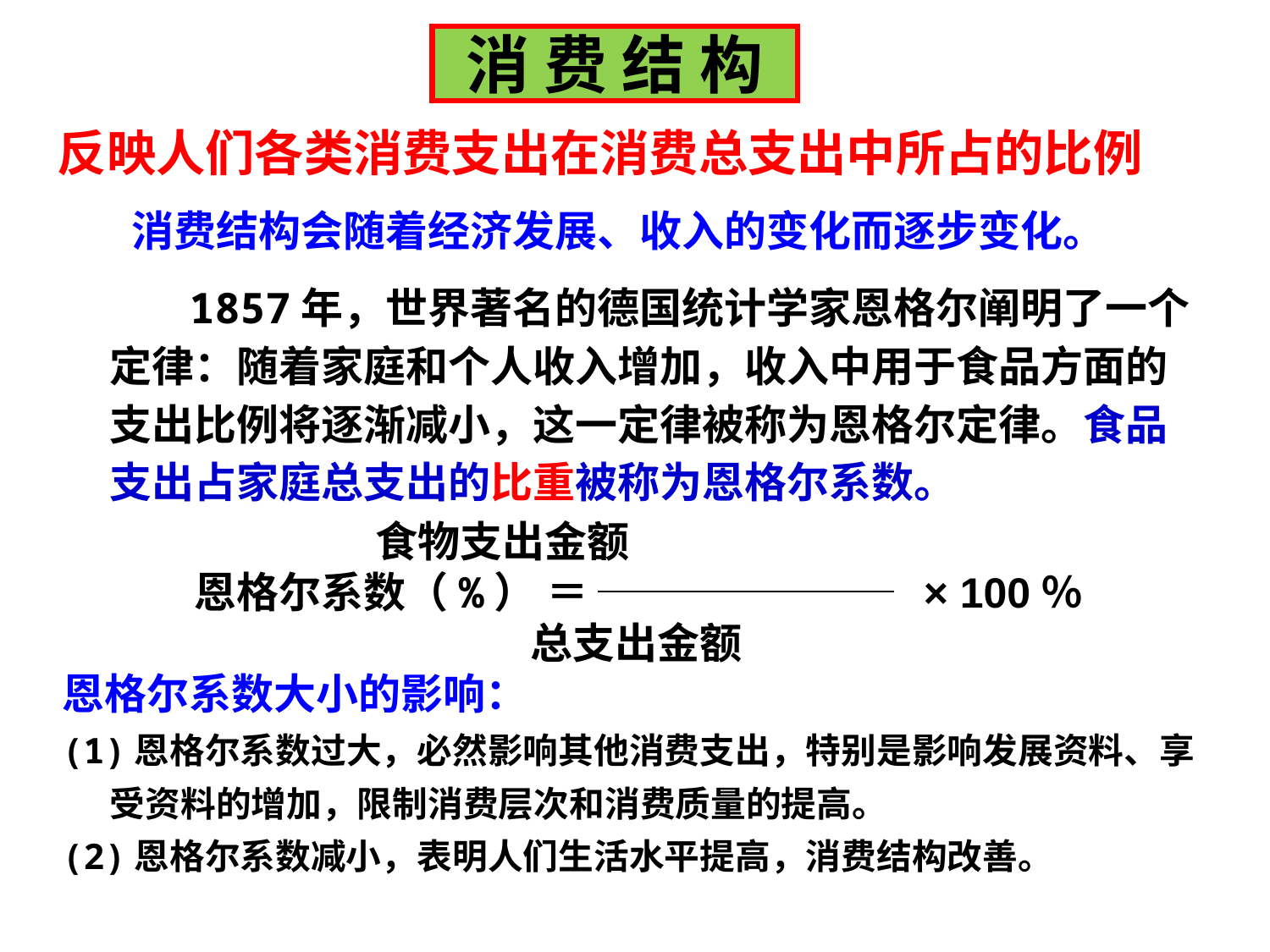

# 消 费 结 构
反映人们各类消费支出在消费总支出中所占的比例
消费结构会随着经济发展、收入的变化而逐步变化。
     1857年，世界著名的德国统计学家恩格尔阐明了一个定律：随着家庭和个人收入增加，收入中用于食品方面的支出比例将逐渐减小，这一定律被称为恩格尔定律。食品支出占家庭总支出的比重被称为恩格尔系数。
　　                        食物支出金额
　　恩格尔系数（%） ＝ ───────  × 100％
    　　　　　　　         总支出金额
恩格尔系数大小的影响：
(1)恩格尔系数过大，必然影响其他消费支出，特别是影响发展资料、享 受资料的增加，限制消费层次和消费质量的提高。
(2)恩格尔系数减小，表明人们生活水平提高，消费结构改善。